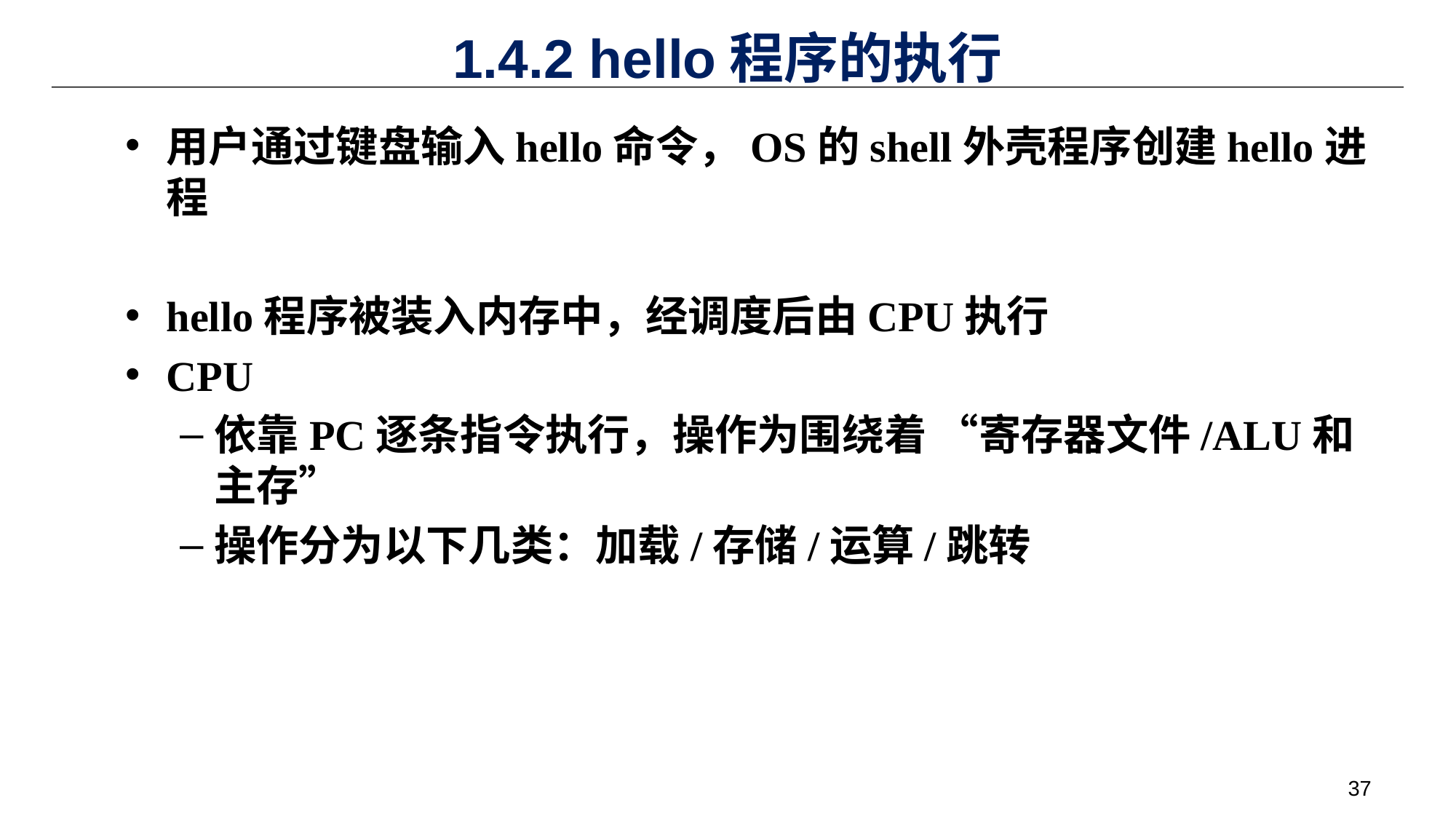

# 1.4.2 hello程序的执行
用户通过键盘输入hello命令，OS的shell外壳程序创建hello进程

hello程序被装入内存中，经调度后由CPU执行
CPU
依靠PC逐条指令执行，操作为围绕着 “寄存器文件/ALU和主存”
操作分为以下几类：加载/存储/运算/跳转

37